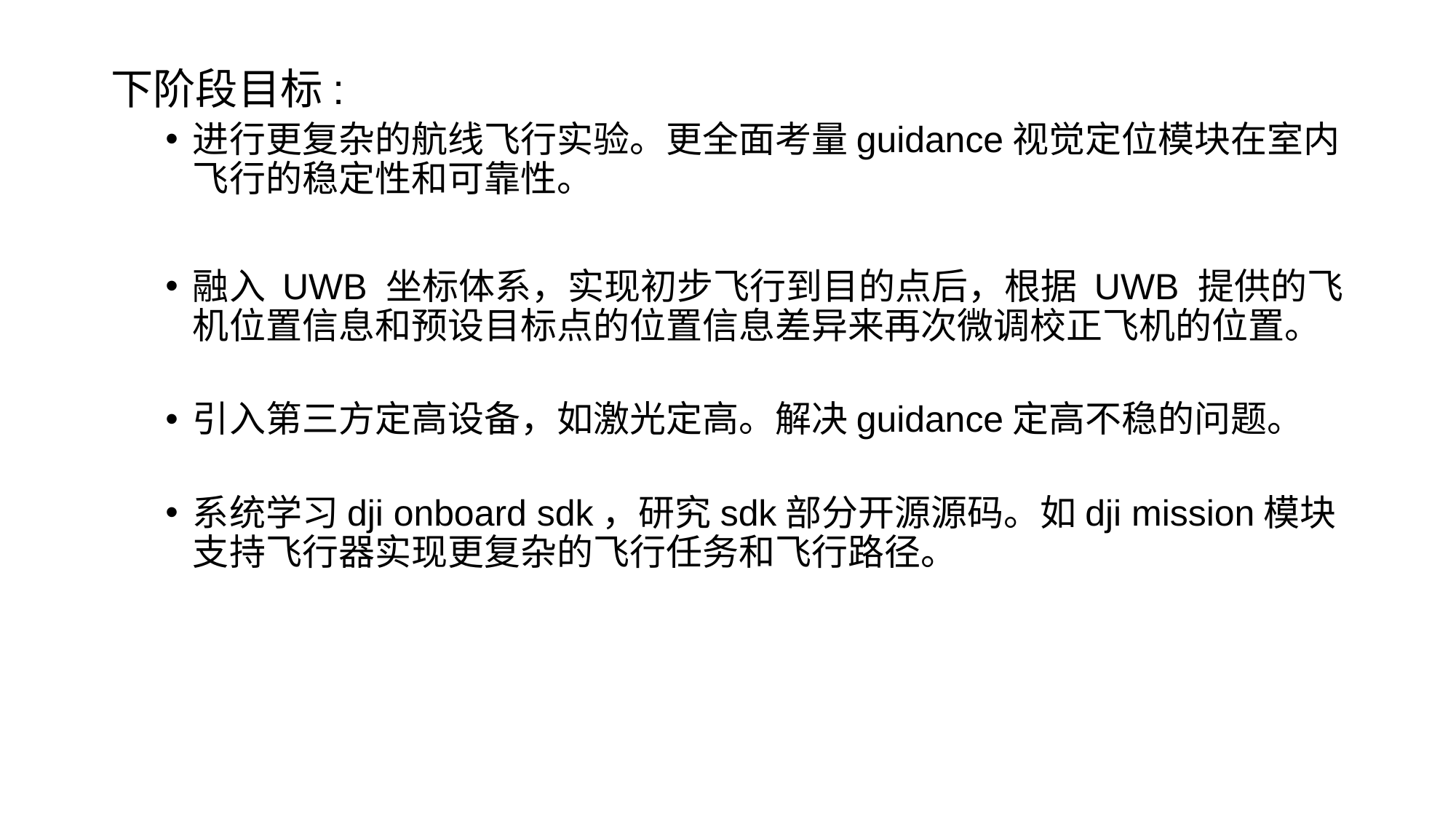

下阶段目标:
进行更复杂的航线飞行实验。更全面考量guidance视觉定位模块在室内飞行的稳定性和可靠性。

融入 UWB 坐标体系，实现初步飞行到目的点后，根据 UWB 提供的飞机位置信息和预设目标点的位置信息差异来再次微调校正飞机的位置。

引入第三方定高设备，如激光定高。解决guidance定高不稳的问题。

系统学习dji onboard sdk，研究sdk部分开源源码。如dji mission模块支持飞行器实现更复杂的飞行任务和飞行路径。